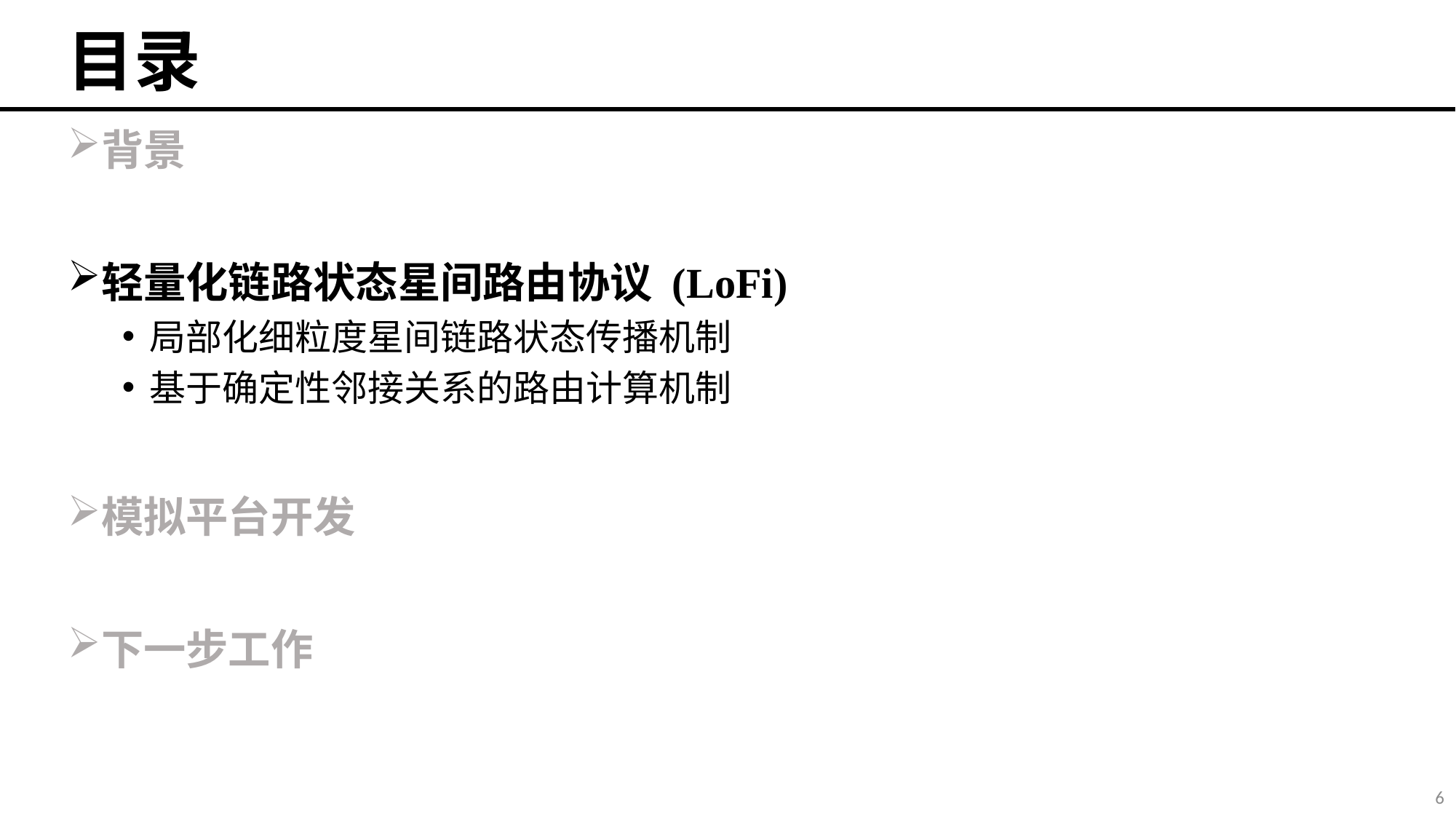

# 目录
背景

轻量化链路状态星间路由协议 (LoFi)
局部化细粒度星间链路状态传播机制
基于确定性邻接关系的路由计算机制

模拟平台开发

下一步工作
6